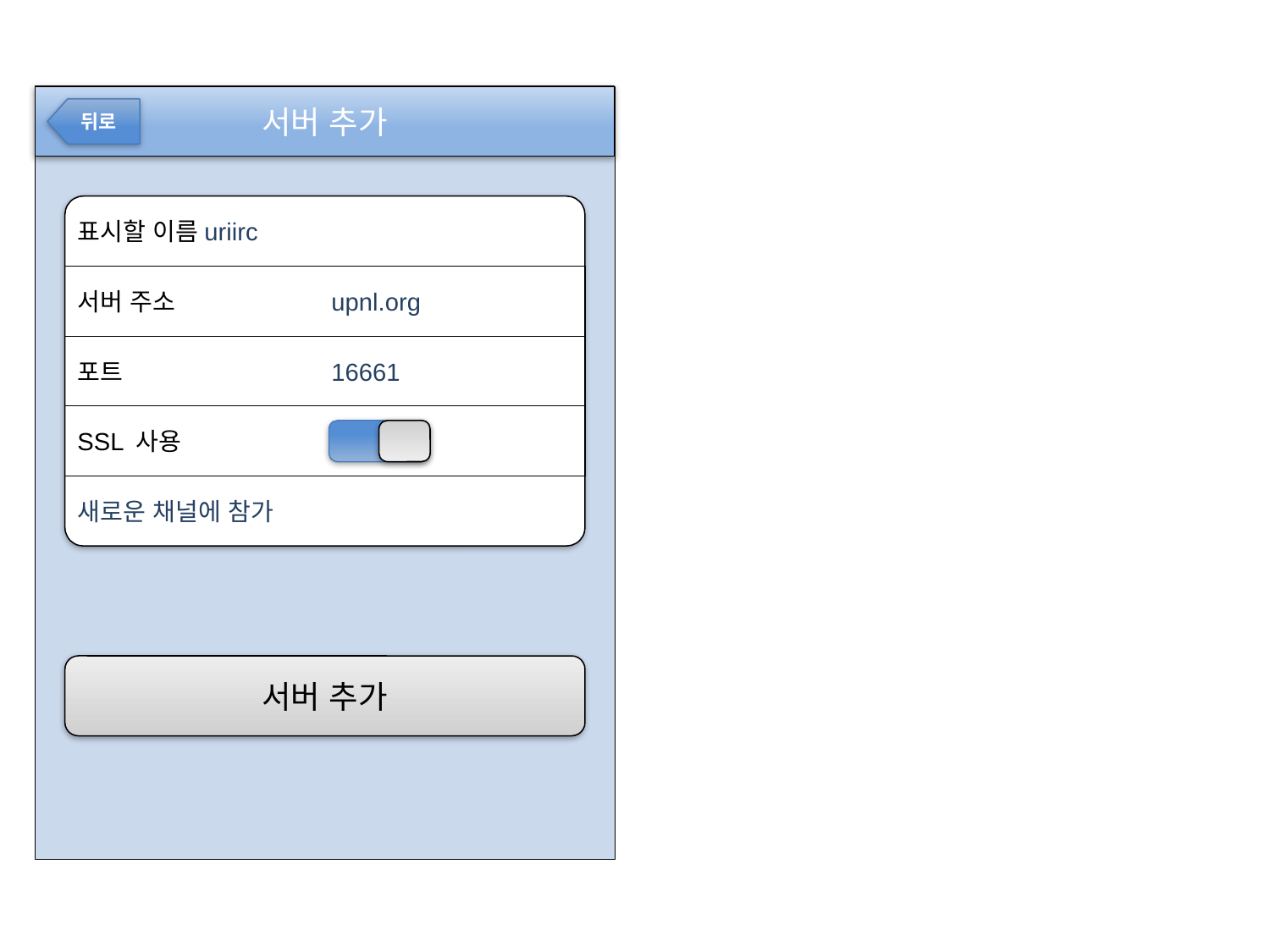

서버 추가
뒤로

표시할 이름	uriirc
서버 주소		upnl.org
포트		16661
SSL 사용

새로운 채널에 참가
서버 추가